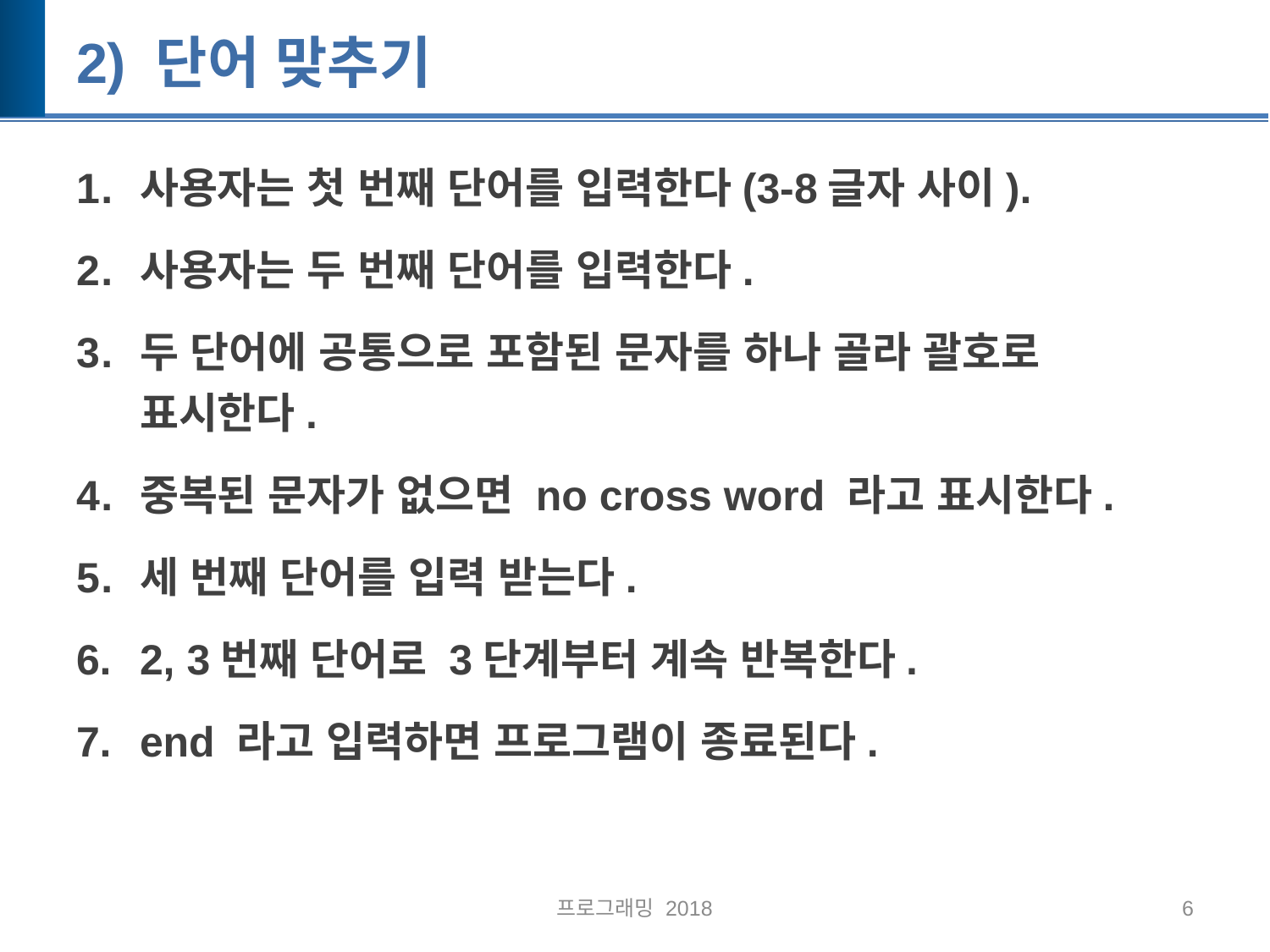

# 2) 단어 맞추기
사용자는 첫 번째 단어를 입력한다(3-8글자 사이).
사용자는 두 번째 단어를 입력한다.
두 단어에 공통으로 포함된 문자를 하나 골라 괄호로 표시한다.
중복된 문자가 없으면 no cross word 라고 표시한다.
세 번째 단어를 입력 받는다.
2, 3번째 단어로 3단계부터 계속 반복한다.
end 라고 입력하면 프로그램이 종료된다.

프로그래밍 2018
6